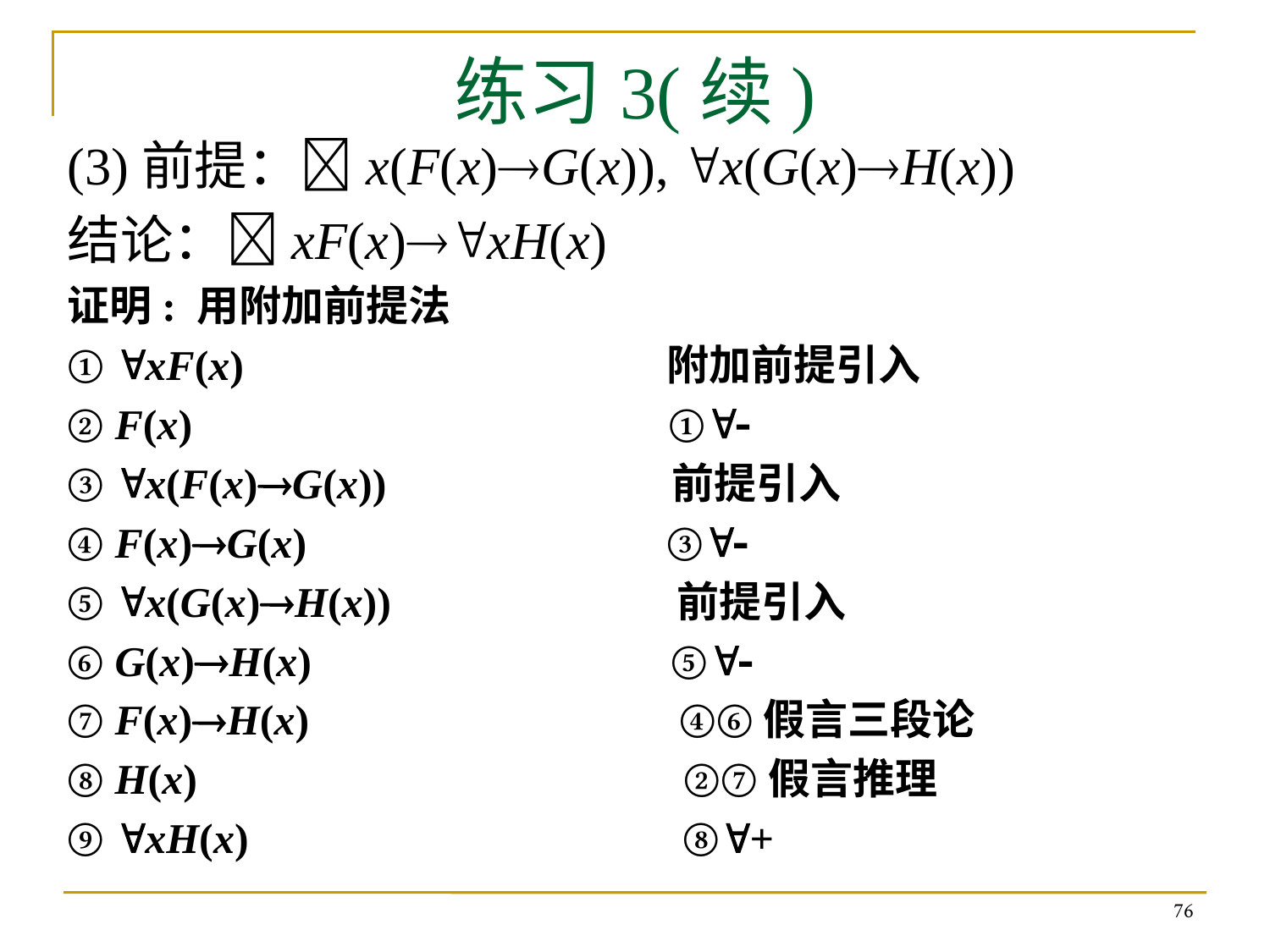

# 练习3(续)
(3)前提：∀x(F(x)→G(x)), ∀x(G(x)→H(x))
结论：∀xF(x)→∀xH(x)
证明: 用附加前提法
① ∀xF(x)                                       附加前提引入
② F(x)                                             ①∀−
③ ∀x(F(x)→G(x))                          前提引入
④ F(x)→G(x)                                  ③∀−
⑤ ∀x(G(x)→H(x))                          前提引入
⑥ G(x)→H(x)                                  ⑤∀−
⑦ F(x)→H(x)                                   ④⑥假言三段论
⑧ H(x)                                              ②⑦假言推理
⑨ ∀xH(x)                                         ⑧∀+
76